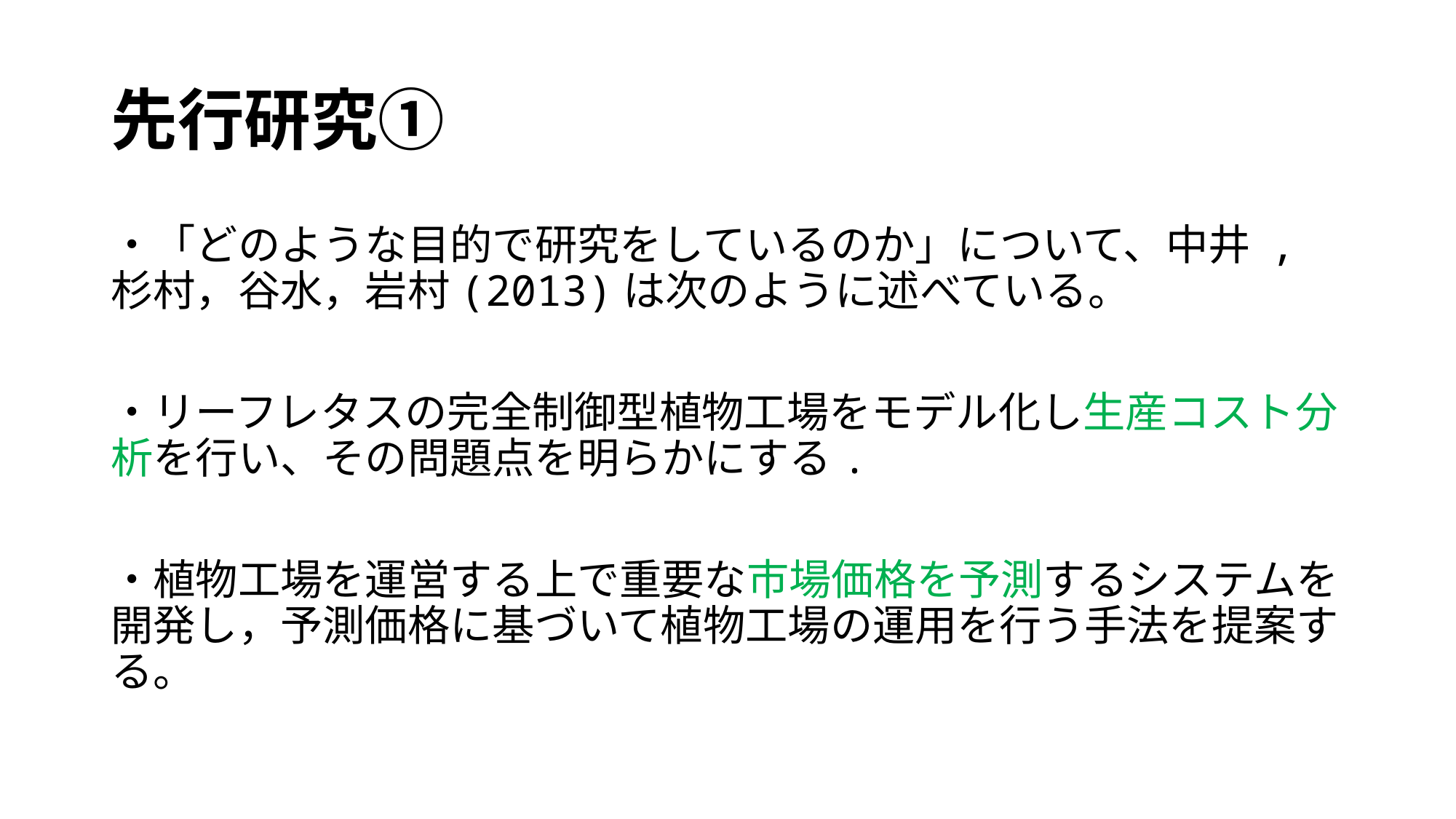

# 先行研究①
・「どのような⽬的で研究をしているのか」について、中井 ,杉村，谷水，岩村(2013)は次のように述べている。

・リーフレタスの完全制御型植物工場をモデル化し生産コスト分析を行い、その問題点を明らかにする.

・植物工場を運営する上で重要な市場価格を予測するシステムを開発し，予測価格に基づいて植物工場の運用を行う手法を提案する。